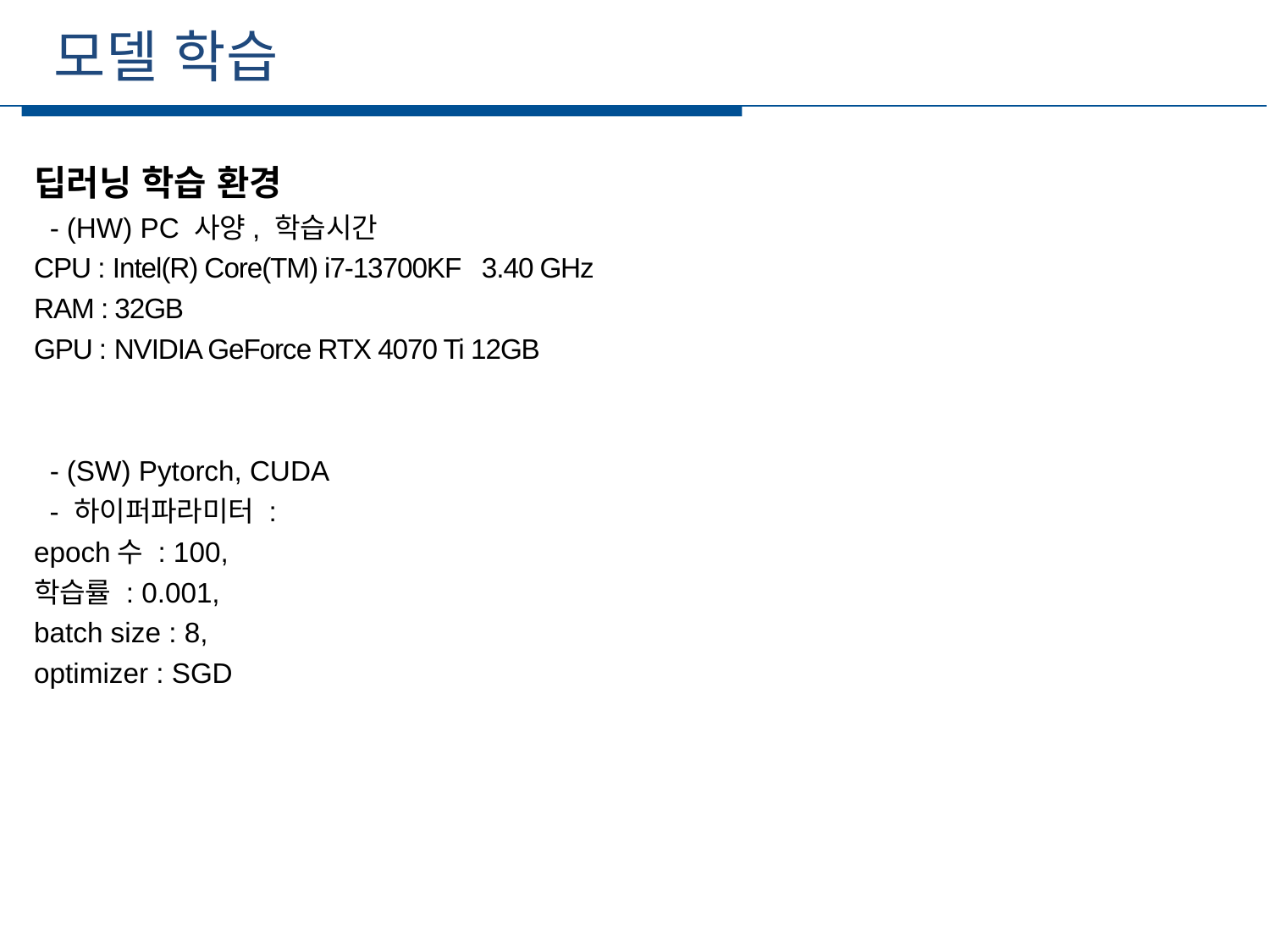

모델 학습
세부일정

딥러닝 학습 환경
  - (HW) PC 사양, 학습시간
CPU : Intel(R) Core(TM) i7-13700KF   3.40 GHz
RAM : 32GB
GPU : NVIDIA GeForce RTX 4070 Ti 12GB

  - (SW) Pytorch, CUDA
  - 하이퍼파라미터 :
epoch수 : 100,
학습률 : 0.001,
batch size : 8,
optimizer : SGD